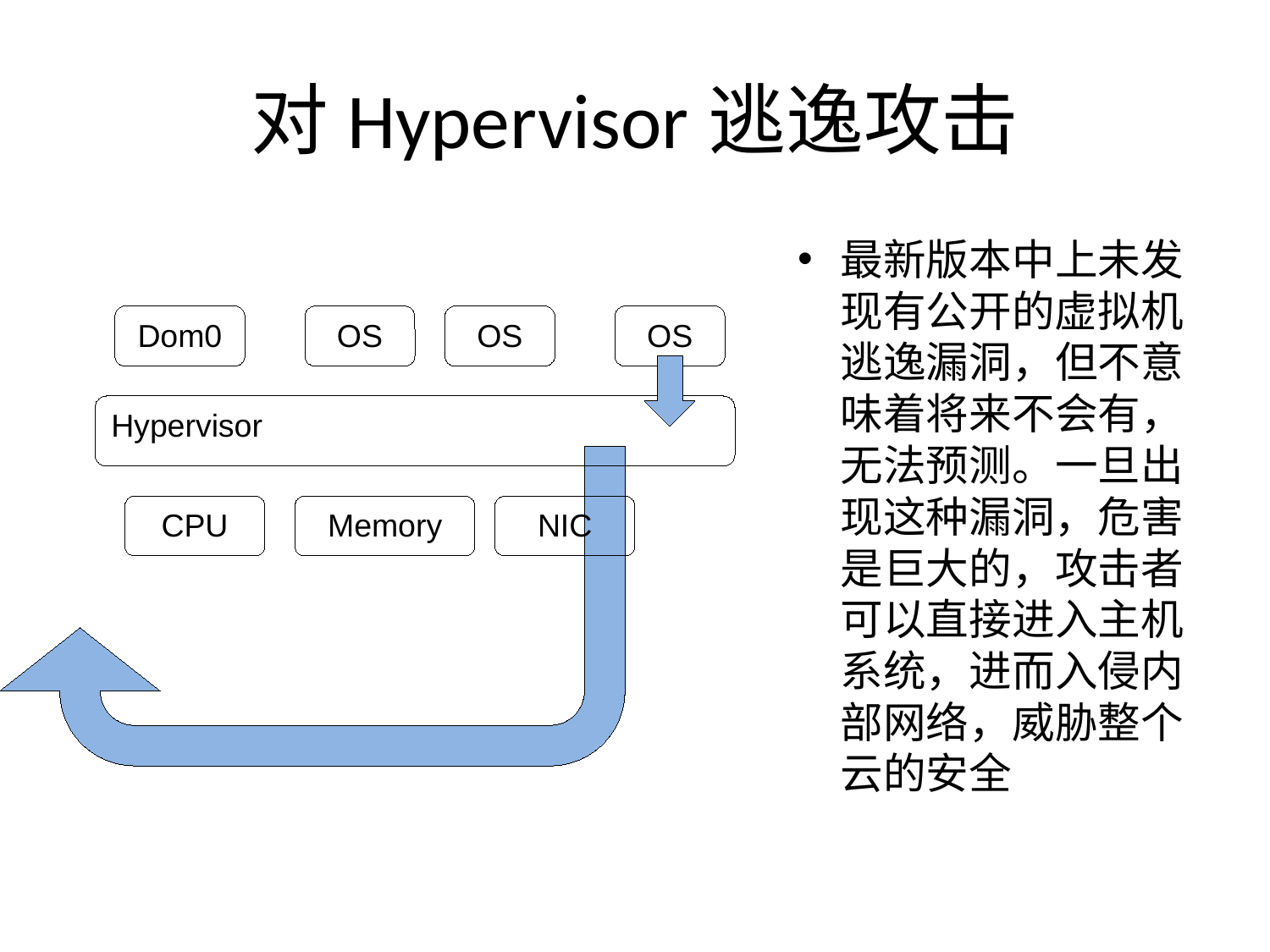

# 对Hypervisor逃逸攻击
最新版本中上未发现有公开的虚拟机逃逸漏洞，但不意味着将来不会有，无法预测。一旦出现这种漏洞，危害是巨大的，攻击者可以直接进入主机系统，进而入侵内部网络，威胁整个云的安全
Dom0
OS
OS
OS

Hypervisor

CPU
Memory
NIC